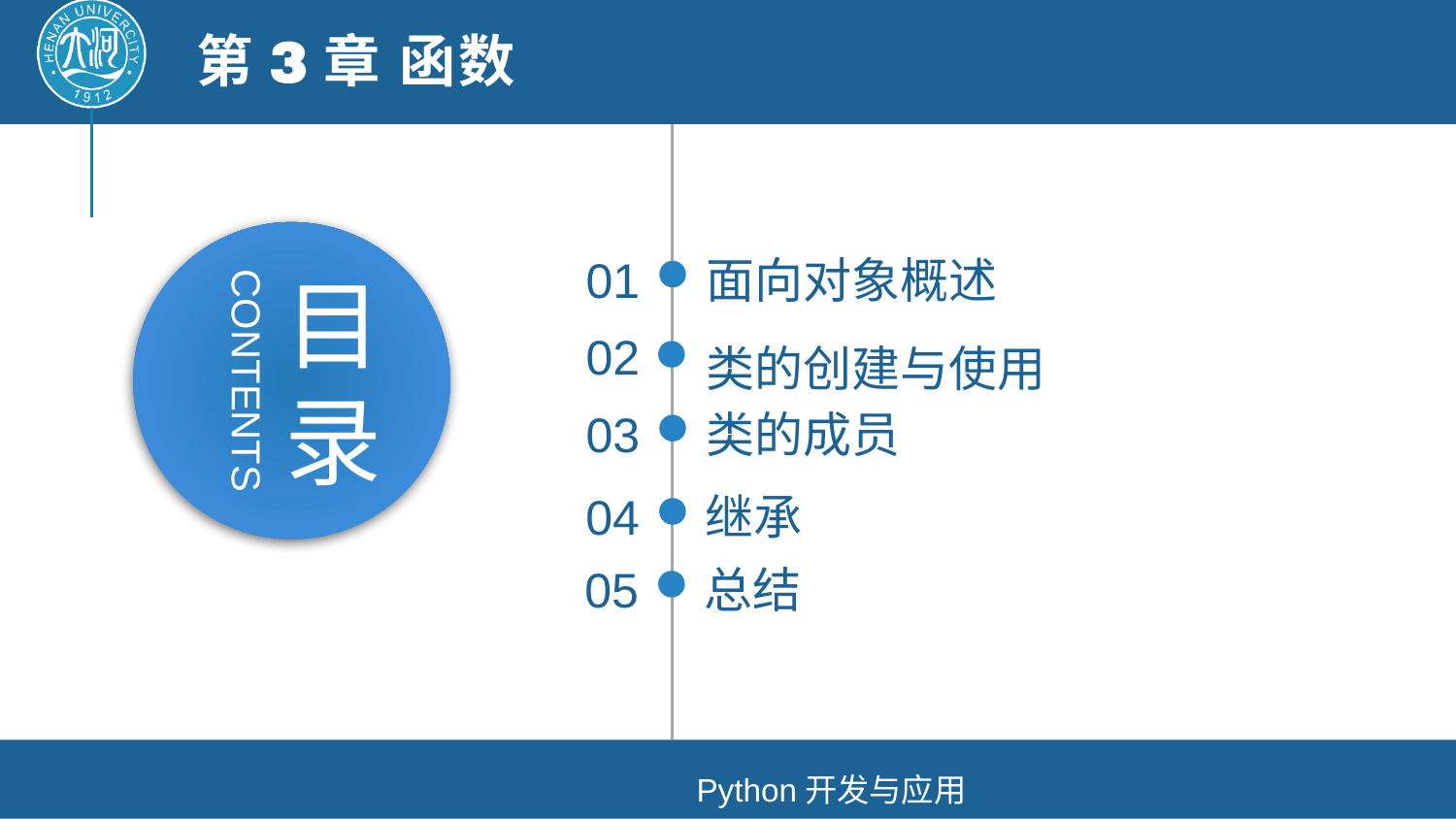

第3章 函数
01
面向对象概述

02
类的创建与使用

03
类的成员

04
继承

05
总结

Python开发与应用
3